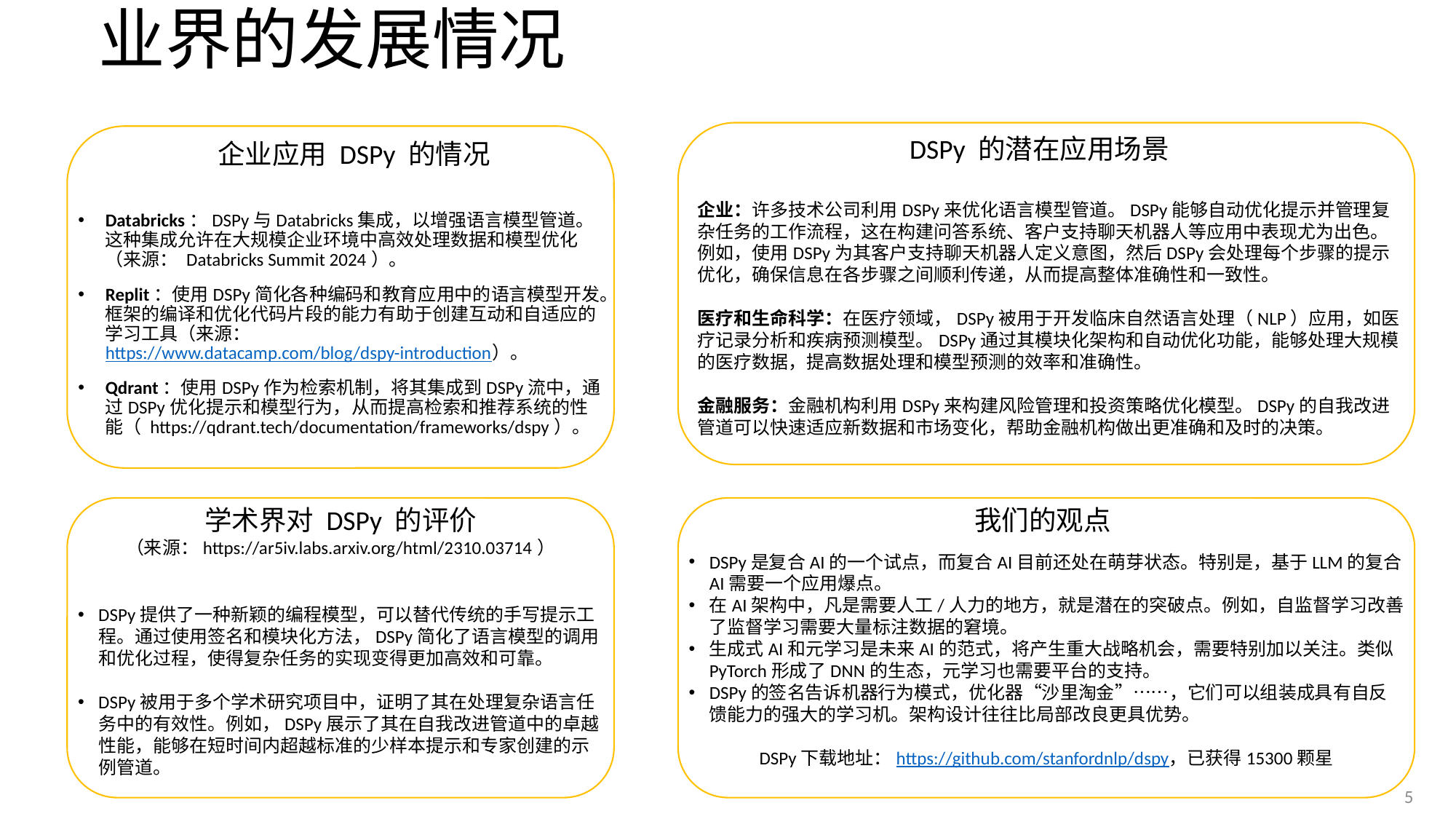

# 业界的发展情况

DSPy 的潜在应用场景
企业应用 DSPy 的情况
企业：许多技术公司利用DSPy来优化语言模型管道。DSPy能够自动优化提示并管理复杂任务的工作流程，这在构建问答系统、客户支持聊天机器人等应用中表现尤为出色。例如，使用DSPy为其客户支持聊天机器人定义意图，然后DSPy会处理每个步骤的提示优化，确保信息在各步骤之间顺利传递，从而提高整体准确性和一致性。

医疗和生命科学：在医疗领域，DSPy被用于开发临床自然语言处理（NLP）应用，如医疗记录分析和疾病预测模型。DSPy通过其模块化架构和自动优化功能，能够处理大规模的医疗数据，提高数据处理和模型预测的效率和准确性​。

金融服务：金融机构利用DSPy来构建风险管理和投资策略优化模型。DSPy的自我改进管道可以快速适应新数据和市场变化，帮助金融机构做出更准确和及时的决策。
Databricks：DSPy与Databricks集成，以增强语言模型管道。这种集成允许在大规模企业环境中高效处理数据和模型优化（来源： Databricks Summit 2024）。
Replit：使用DSPy简化各种编码和教育应用中的语言模型开发。框架的编译和优化代码片段的能力有助于创建互动和自适应的学习工具（来源： https://www.datacamp.com/blog/dspy-introduction）。
Qdrant：使用DSPy作为检索机制，将其集成到DSPy流中，通过DSPy优化提示和模型行为，从而提高检索和推荐系统的性能（ https://qdrant.tech/documentation/frameworks/dspy）。

学术界对 DSPy 的评价
（来源：https://ar5iv.labs.arxiv.org/html/2310.03714）

我们的观点
DSPy是复合AI的一个试点，而复合AI目前还处在萌芽状态。特别是，基于LLM的复合AI需要一个应用爆点。
在AI架构中，凡是需要人工/人力的地方，就是潜在的突破点。例如，自监督学习改善了监督学习需要大量标注数据的窘境。
生成式AI和元学习是未来AI的范式，将产生重大战略机会，需要特别加以关注。类似PyTorch形成了DNN的生态，元学习也需要平台的支持。
DSPy的签名告诉机器行为模式，优化器“沙里淘金”……，它们可以组装成具有自反馈能力的强大的学习机。架构设计往往比局部改良更具优势。

DSPy下载地址：https://github.com/stanfordnlp/dspy，已获得15300颗星

DSPy提供了一种新颖的编程模型，可以替代传统的手写提示工程。通过使用签名和模块化方法，DSPy简化了语言模型的调用和优化过程，使得复杂任务的实现变得更加高效和可靠。

DSPy被用于多个学术研究项目中，证明了其在处理复杂语言任务中的有效性。例如，DSPy展示了其在自我改进管道中的卓越性能，能够在短时间内超越标准的少样本提示和专家创建的示例管道​。
5